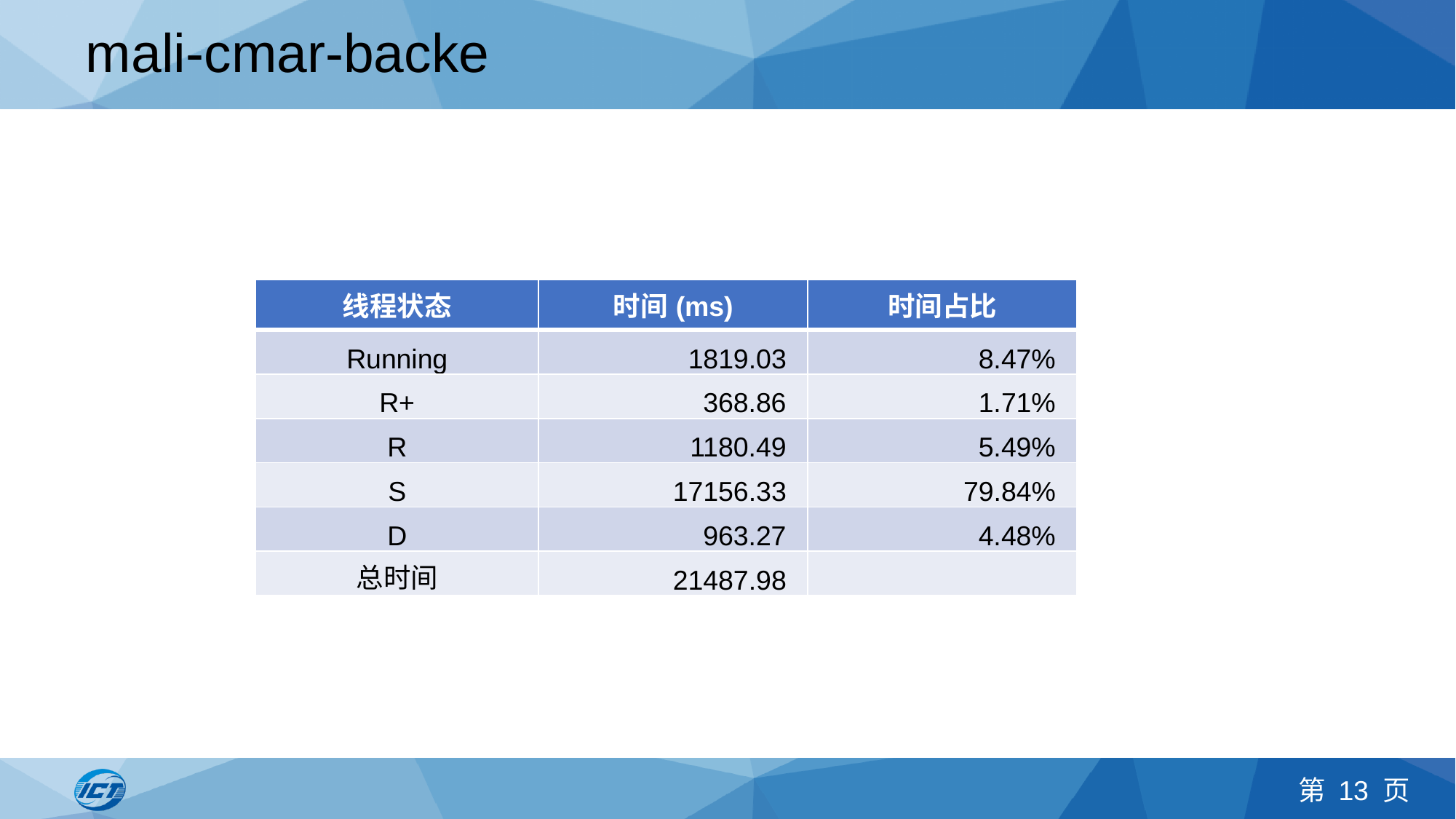

# mali-cmar-backe
| 线程状态 | 时间(ms) | 时间占比 |
| --- | --- | --- |
| Running | 1819.03 | 8.47% |
| R+ | 368.86 | 1.71% |
| R | 1180.49 | 5.49% |
| S | 17156.33 | 79.84% |
| D | 963.27 | 4.48% |
| 总时间 | 21487.98 |  |
第 13 页